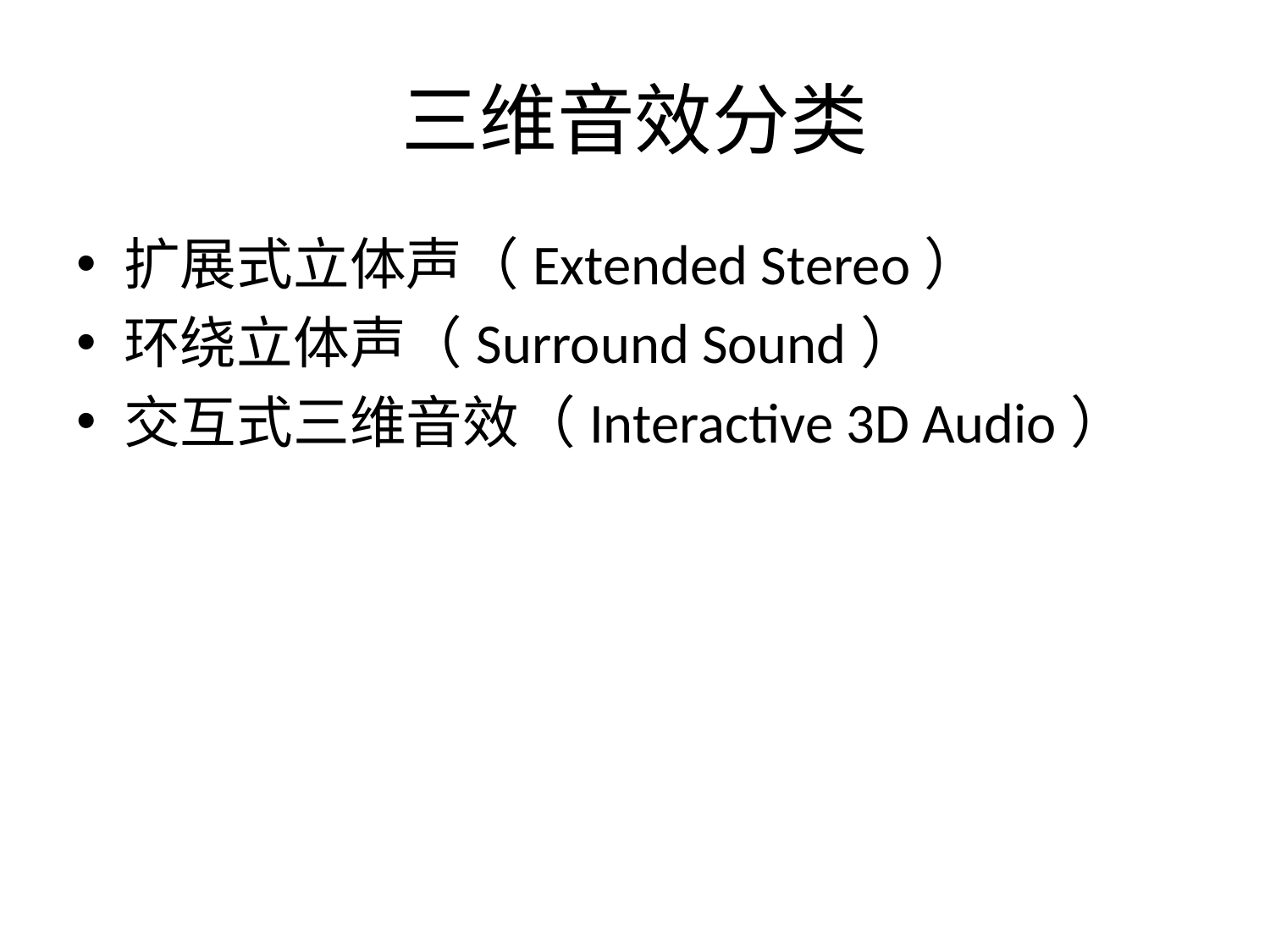

# 三维音效分类
扩展式立体声（Extended Stereo）
环绕立体声（Surround Sound）
交互式三维音效（Interactive 3D Audio）